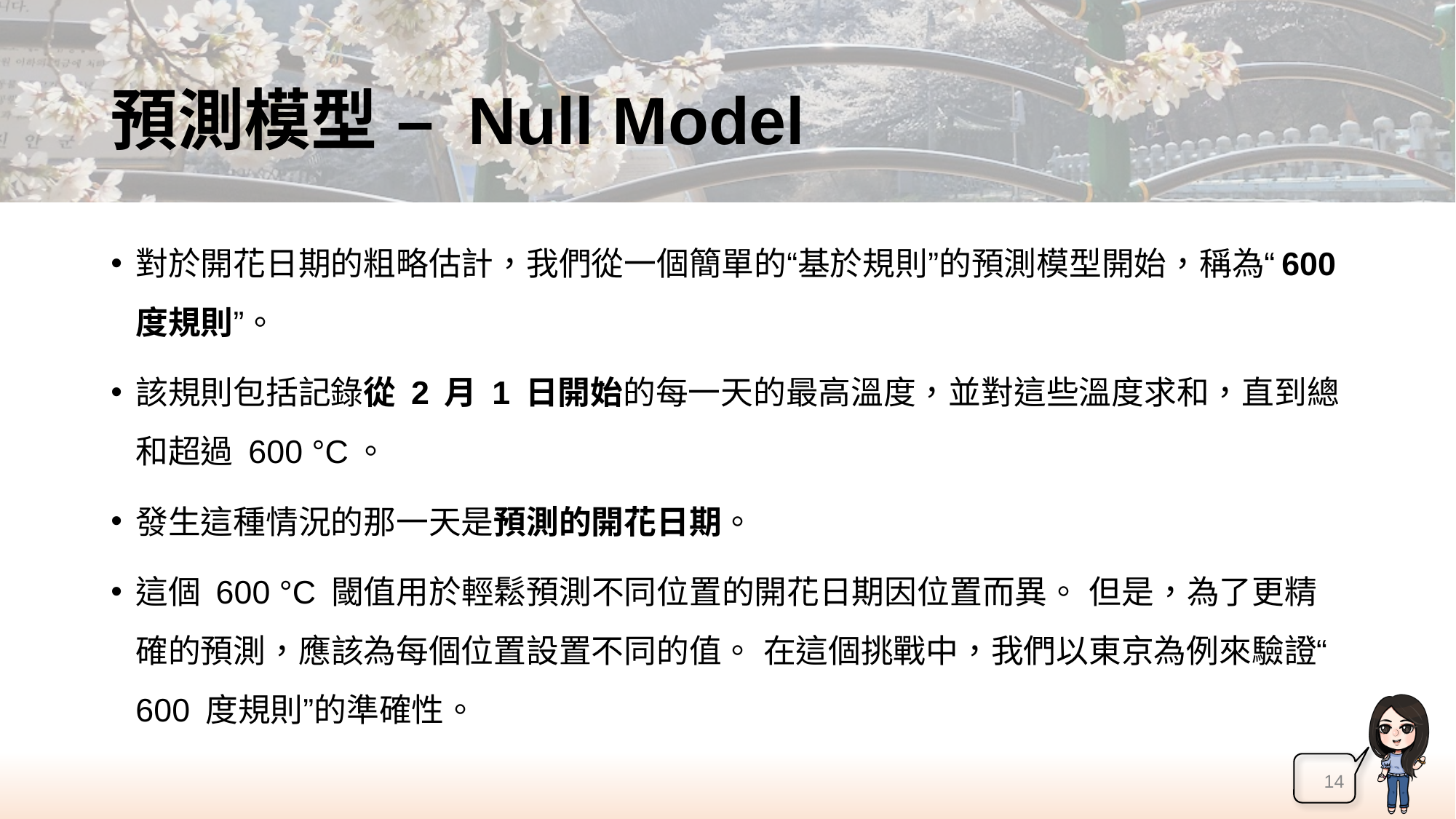

# 預測模型 – Null Model
對於開花日期的粗略估計，我們從一個簡單的“基於規則”的預測模型開始，稱為“600 度規則”。
該規則包括記錄從 2 月 1 日開始的每一天的最高溫度，並對這些溫度求和，直到總和超過 600 °C。
發生這種情況的那一天是預測的開花日期。
這個 600 °C 閾值用於輕鬆預測不同位置的開花日期因位置而異。 但是，為了更精確的預測，應該為每個位置設置不同的值。 在這個挑戰中，我們以東京為例來驗證“600 度規則”的準確性。
14